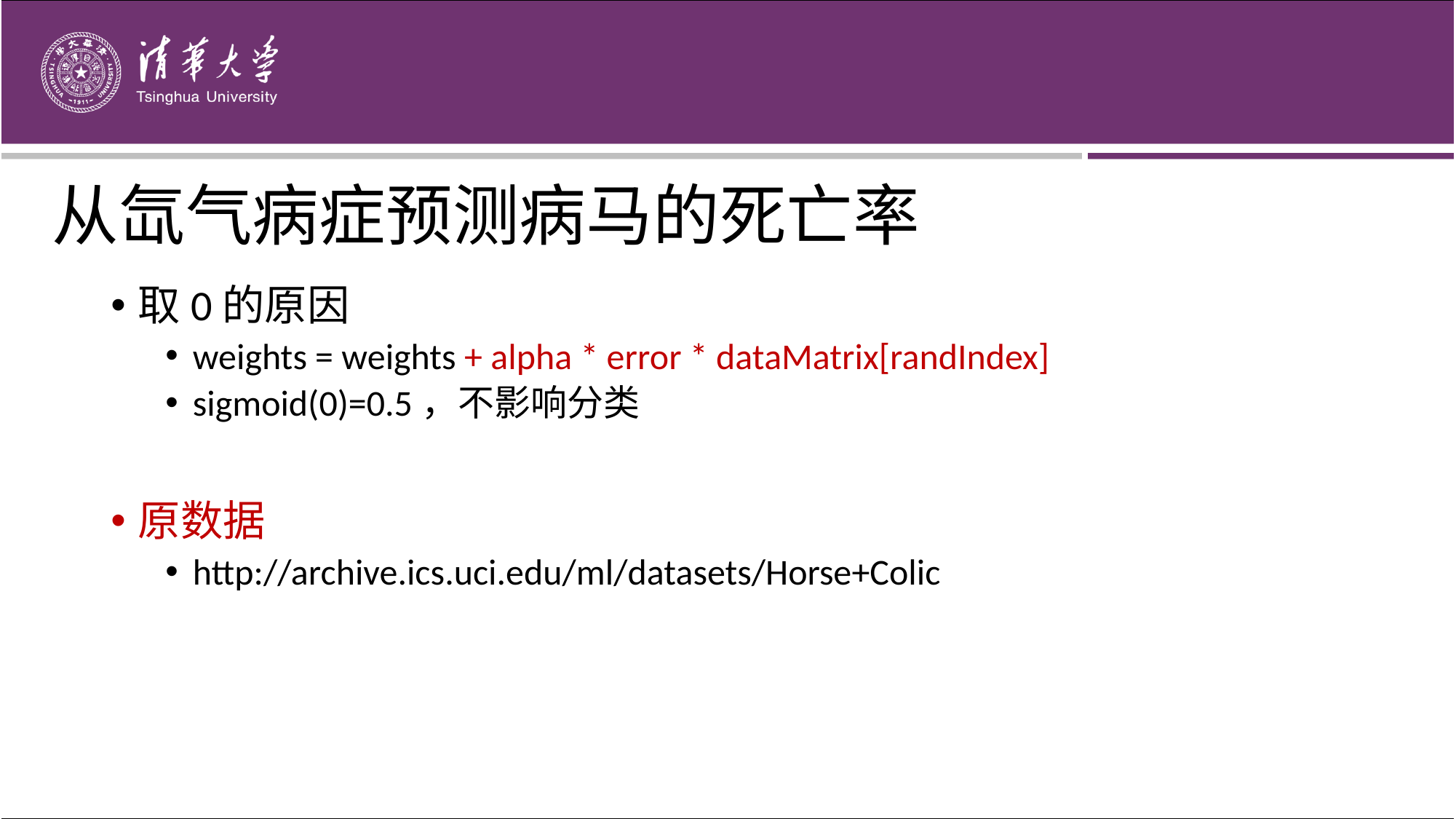

从氙气病症预测病马的死亡率
取0的原因
weights = weights + alpha * error * dataMatrix[randIndex]
sigmoid(0)=0.5，不影响分类

原数据
http://archive.ics.uci.edu/ml/datasets/Horse+Colic